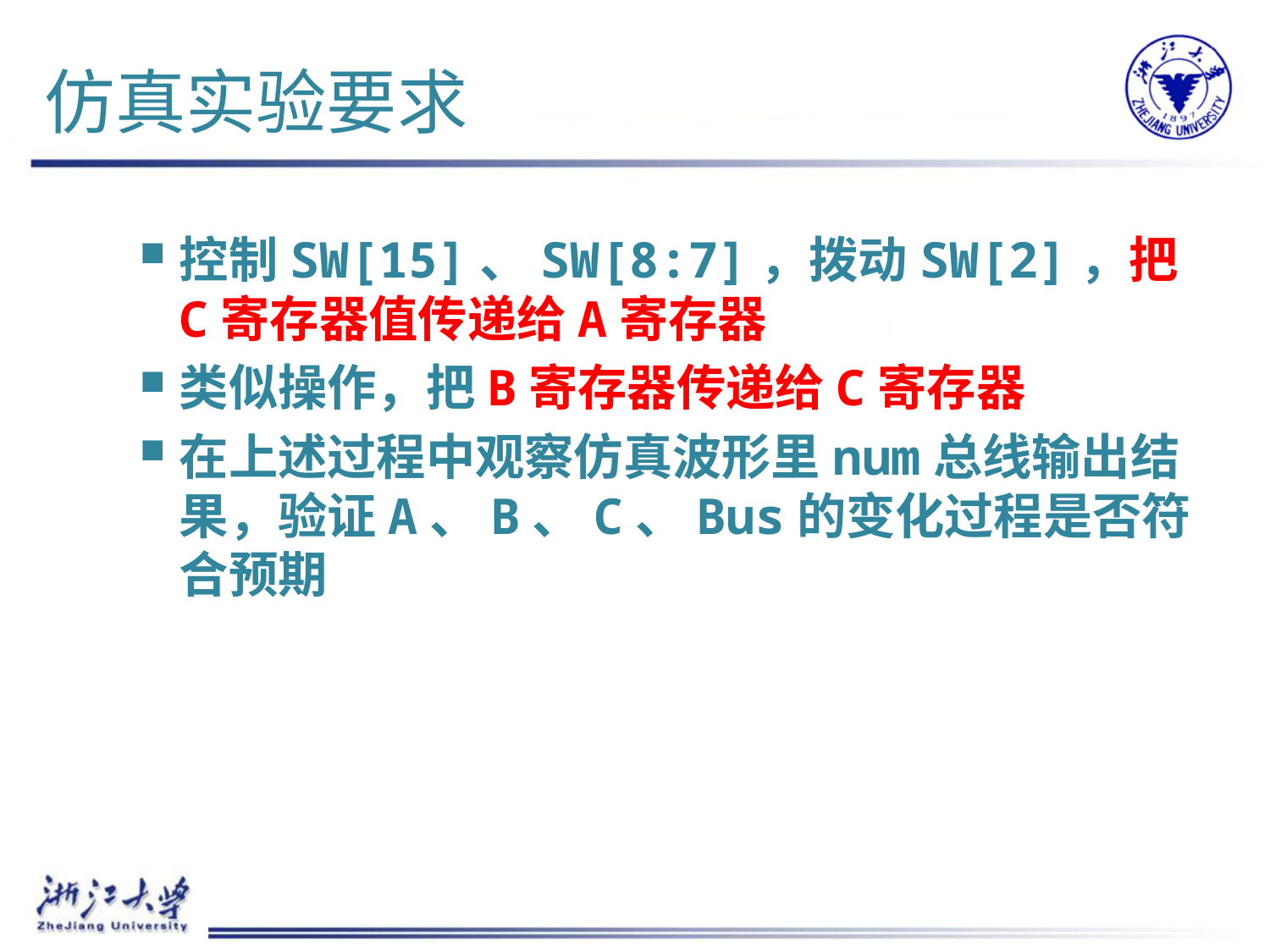

# 仿真实验要求
控制SW[15]、SW[8:7]，拨动SW[2]，把C寄存器值传递给A寄存器
类似操作，把B寄存器传递给C寄存器
在上述过程中观察仿真波形里num总线输出结果，验证A、B、C、Bus的变化过程是否符合预期